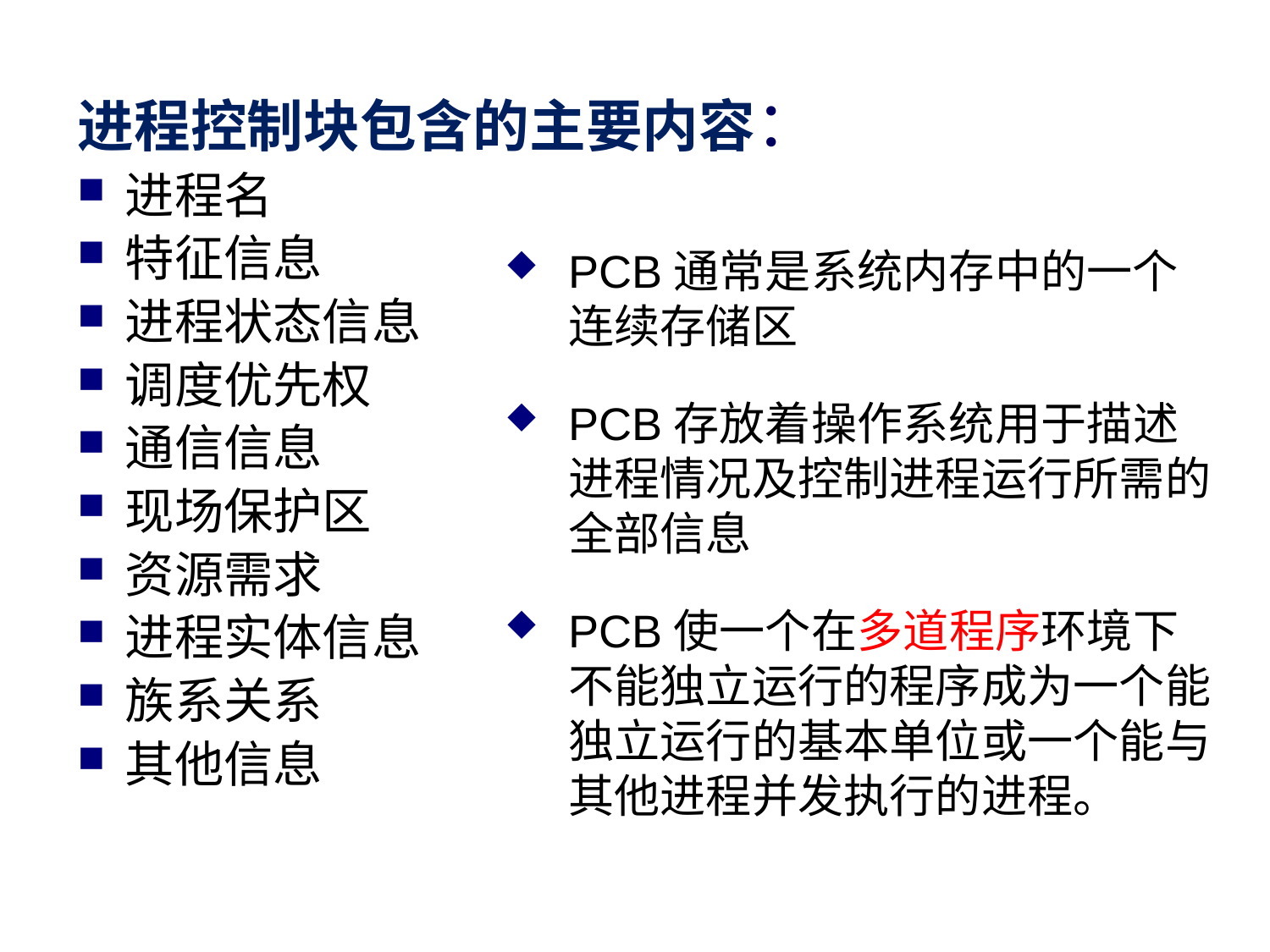

进程控制块包含的主要内容：
进程名
特征信息
进程状态信息
调度优先权
通信信息
现场保护区
资源需求
进程实体信息
族系关系
其他信息
PCB通常是系统内存中的一个连续存储区
PCB存放着操作系统用于描述进程情况及控制进程运行所需的全部信息
PCB使一个在多道程序环境下不能独立运行的程序成为一个能独立运行的基本单位或一个能与其他进程并发执行的进程。